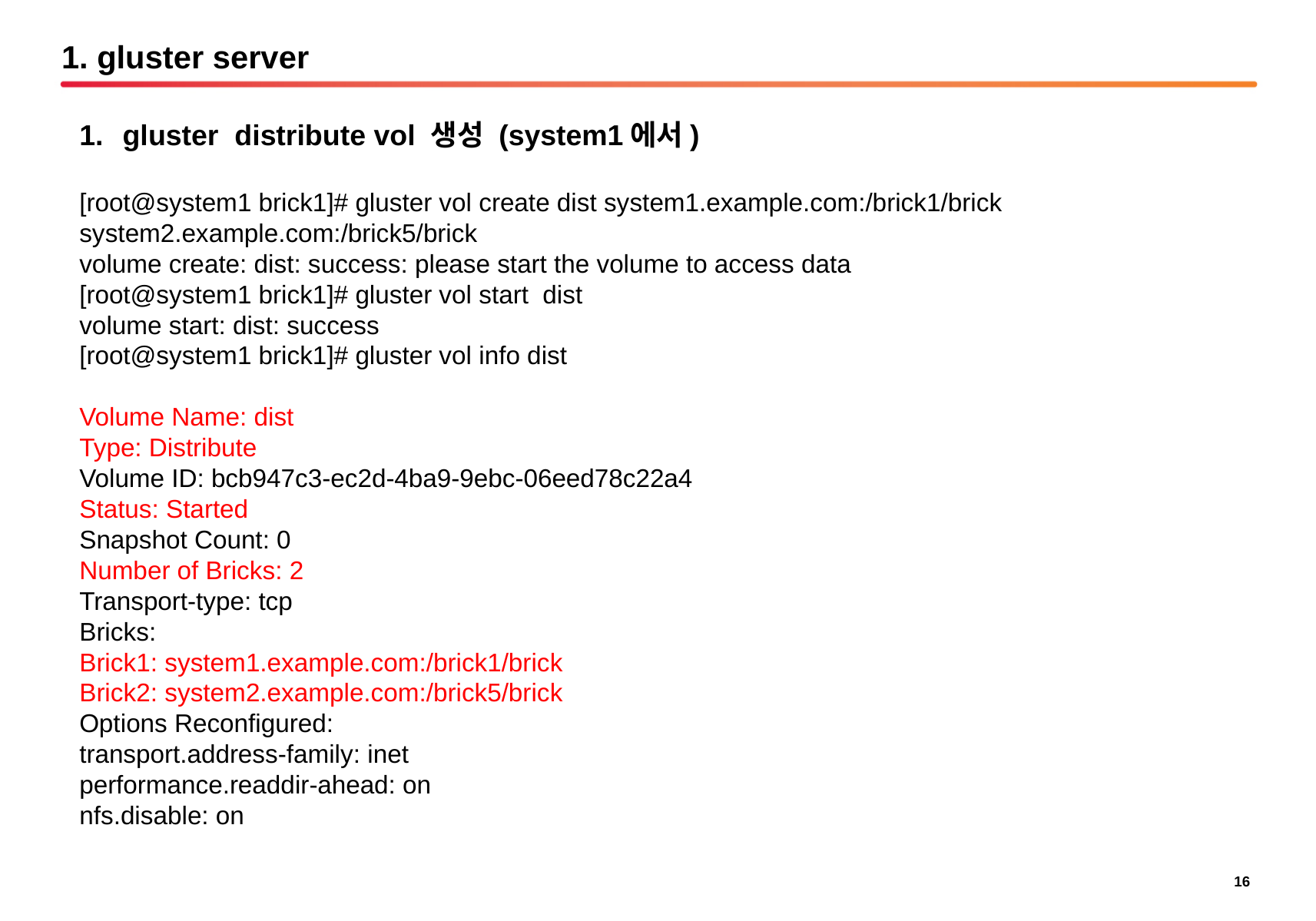

# 1. gluster server
gluster  distribute vol 생성 (system1에서)

[root@system1 brick1]# gluster vol create dist system1.example.com:/brick1/brick system2.example.com:/brick5/brick
volume create: dist: success: please start the volume to access data
[root@system1 brick1]# gluster vol start  dist
volume start: dist: success
[root@system1 brick1]# gluster vol info dist

Volume Name: dist
Type: Distribute
Volume ID: bcb947c3-ec2d-4ba9-9ebc-06eed78c22a4
Status: Started
Snapshot Count: 0
Number of Bricks: 2
Transport-type: tcp
Bricks:
Brick1: system1.example.com:/brick1/brick
Brick2: system2.example.com:/brick5/brick
Options Reconfigured:
transport.address-family: inet
performance.readdir-ahead: on
nfs.disable: on